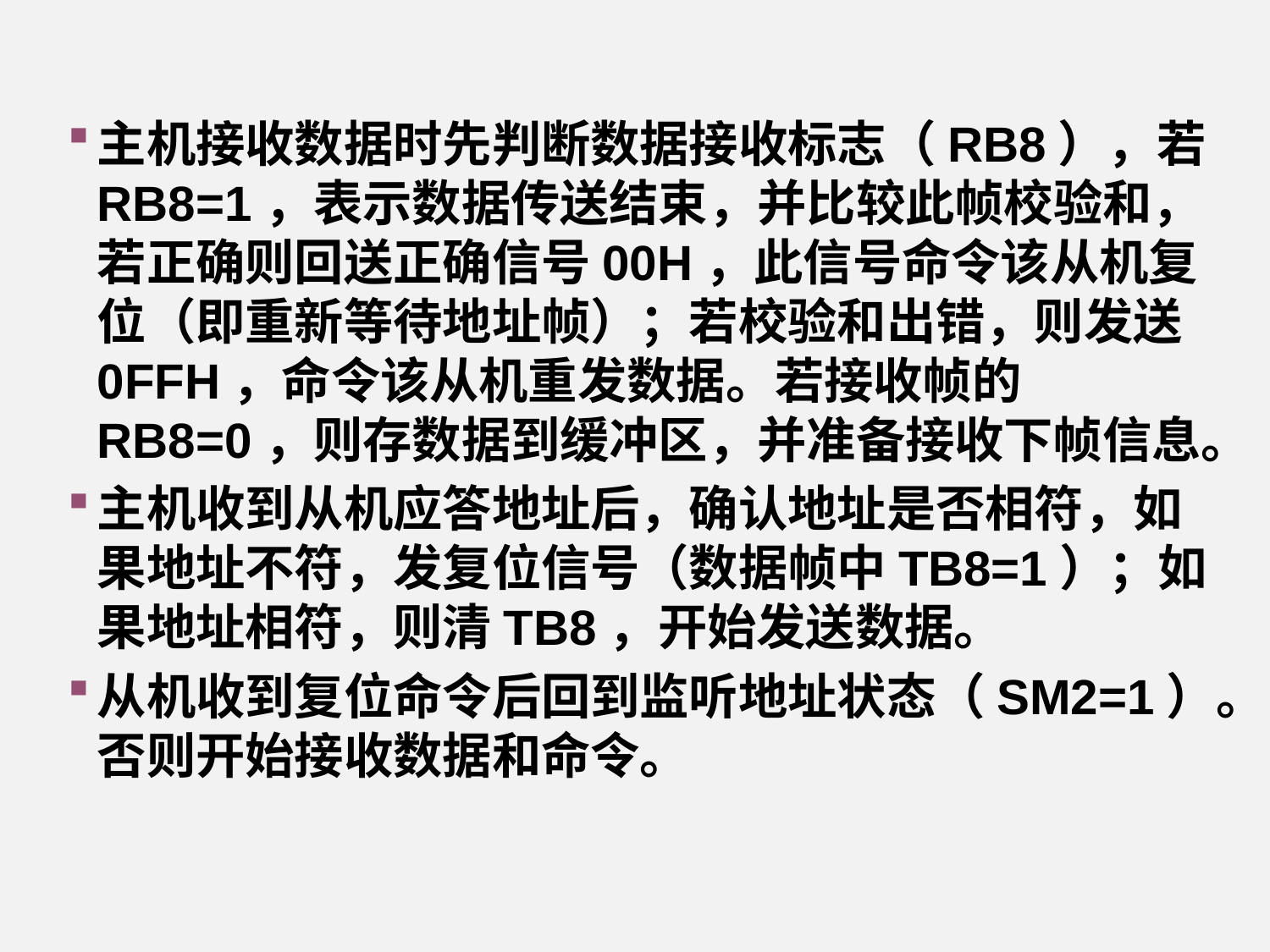

主机接收数据时先判断数据接收标志（RB8），若RB8=1，表示数据传送结束，并比较此帧校验和，若正确则回送正确信号00H，此信号命令该从机复位（即重新等待地址帧）；若校验和出错，则发送0FFH，命令该从机重发数据。若接收帧的RB8=0，则存数据到缓冲区，并准备接收下帧信息。
主机收到从机应答地址后，确认地址是否相符，如果地址不符，发复位信号（数据帧中TB8=1）；如果地址相符，则清TB8，开始发送数据。
从机收到复位命令后回到监听地址状态（SM2=1）。否则开始接收数据和命令。